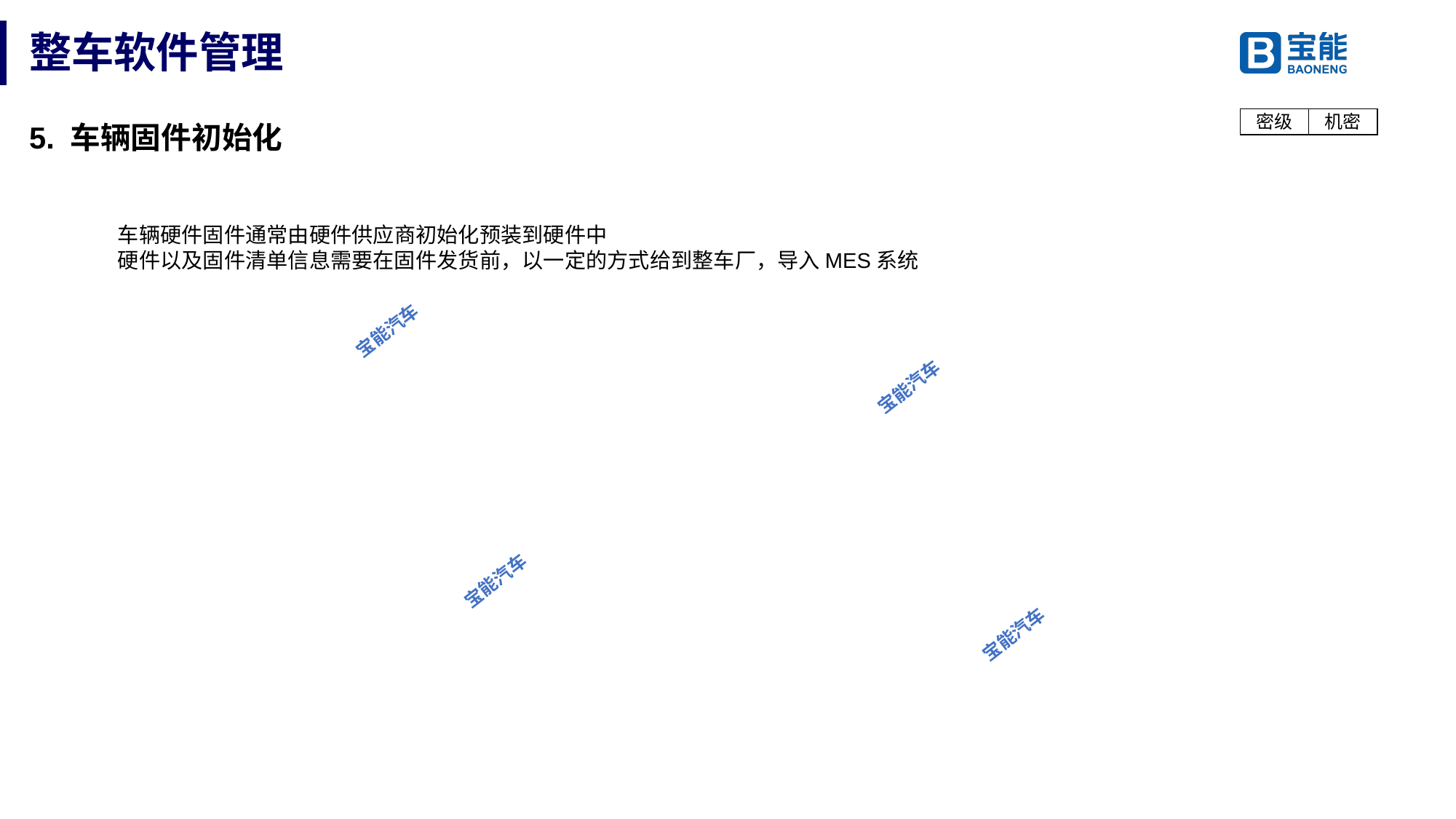

# 整车软件管理
5. 车辆固件初始化
车辆硬件固件通常由硬件供应商初始化预装到硬件中
硬件以及固件清单信息需要在固件发货前，以一定的方式给到整车厂，导入MES系统
9